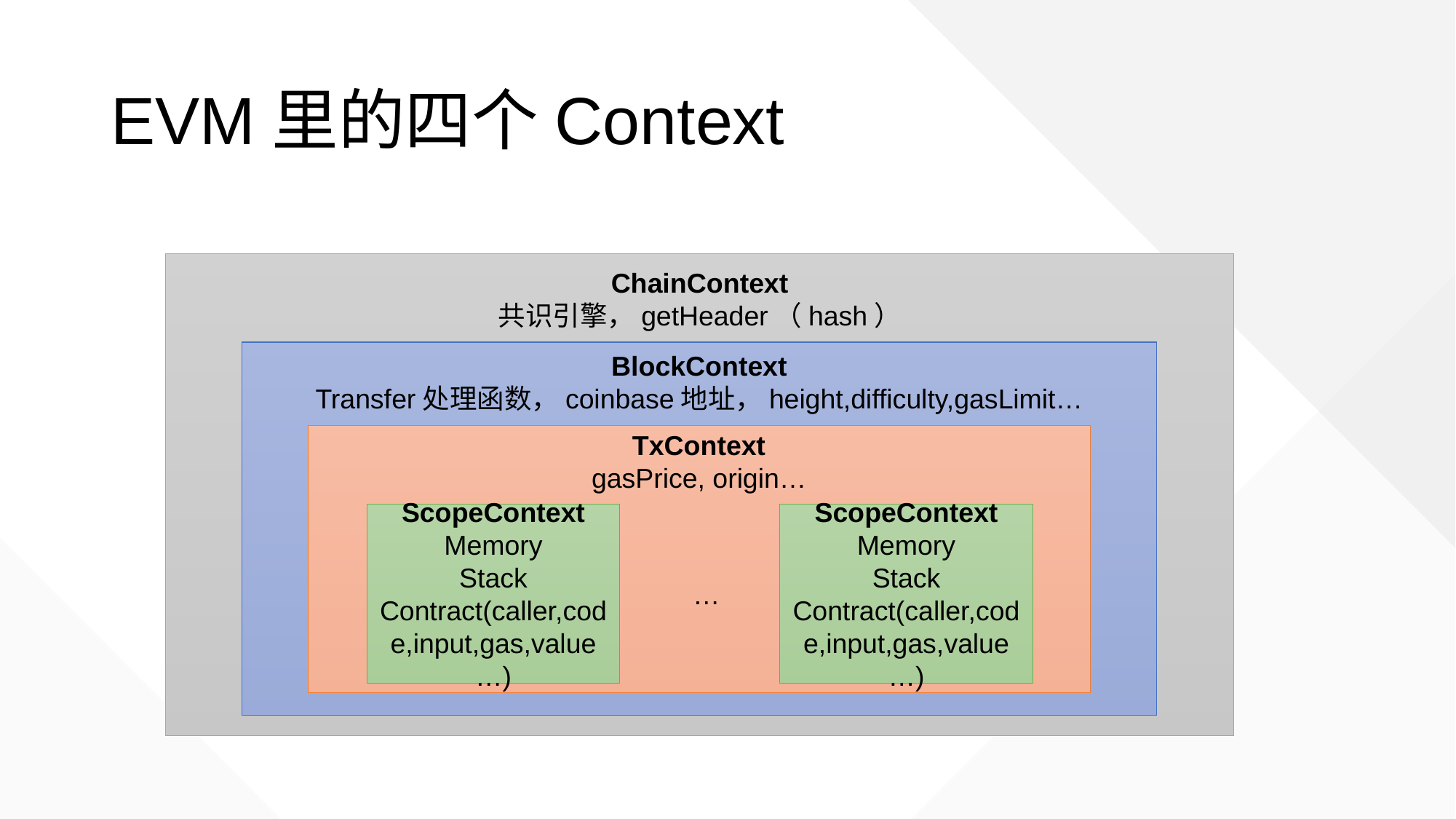

# EVM里的四个Context

ChainContext
共识引擎，getHeader（hash）

BlockContext
Transfer处理函数，coinbase地址，height,difficulty,gasLimit…

TxContext
gasPrice, origin…

ScopeContext
Memory
Stack
Contract(caller,code,input,gas,value…)
ScopeContext
Memory
Stack
Contract(caller,code,input,gas,value…)
…